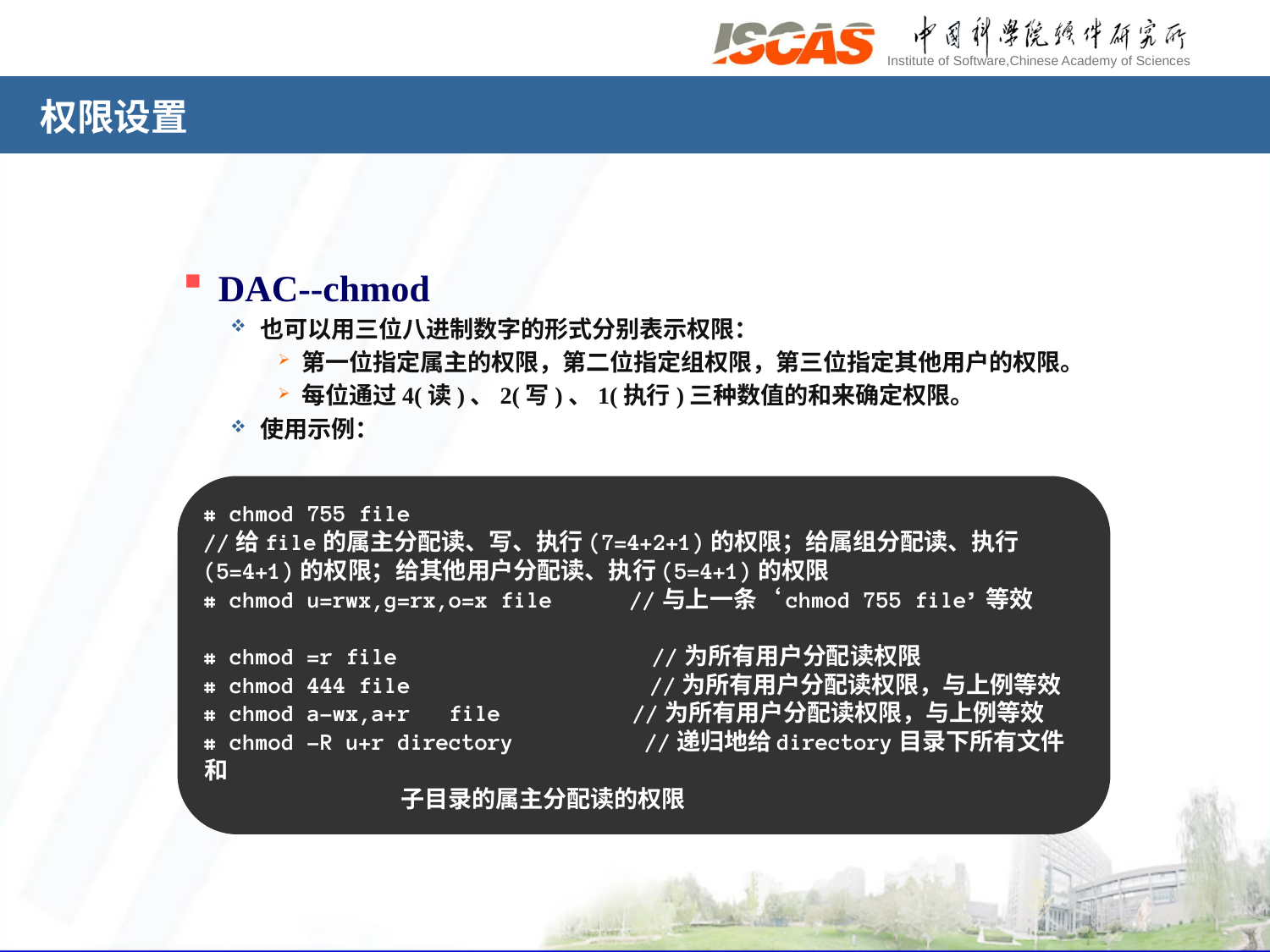

# 权限设置
DAC--chmod
也可以用三位八进制数字的形式分别表示权限：
第一位指定属主的权限，第二位指定组权限，第三位指定其他用户的权限。
每位通过4(读)、2(写)、1(执行)三种数值的和来确定权限。
使用示例：

# chmod 755 file
//给file的属主分配读、写、执行(7=4+2+1)的权限；给属组分配读、执行(5=4+1)的权限；给其他用户分配读、执行(5=4+1)的权限
# chmod u=rwx,g=rx,o=x file      //与上一条‘chmod 755 file’等效

# chmod =r file                 　//为所有用户分配读权限
# chmod 444 file              　　//为所有用户分配读权限，与上例等效
# chmod a-wx,a+r   file   　　 　 //为所有用户分配读权限，与上例等效
# chmod -R u+r directory       　 //递归地给directory目录下所有文件和
                                    子目录的属主分配读的权限